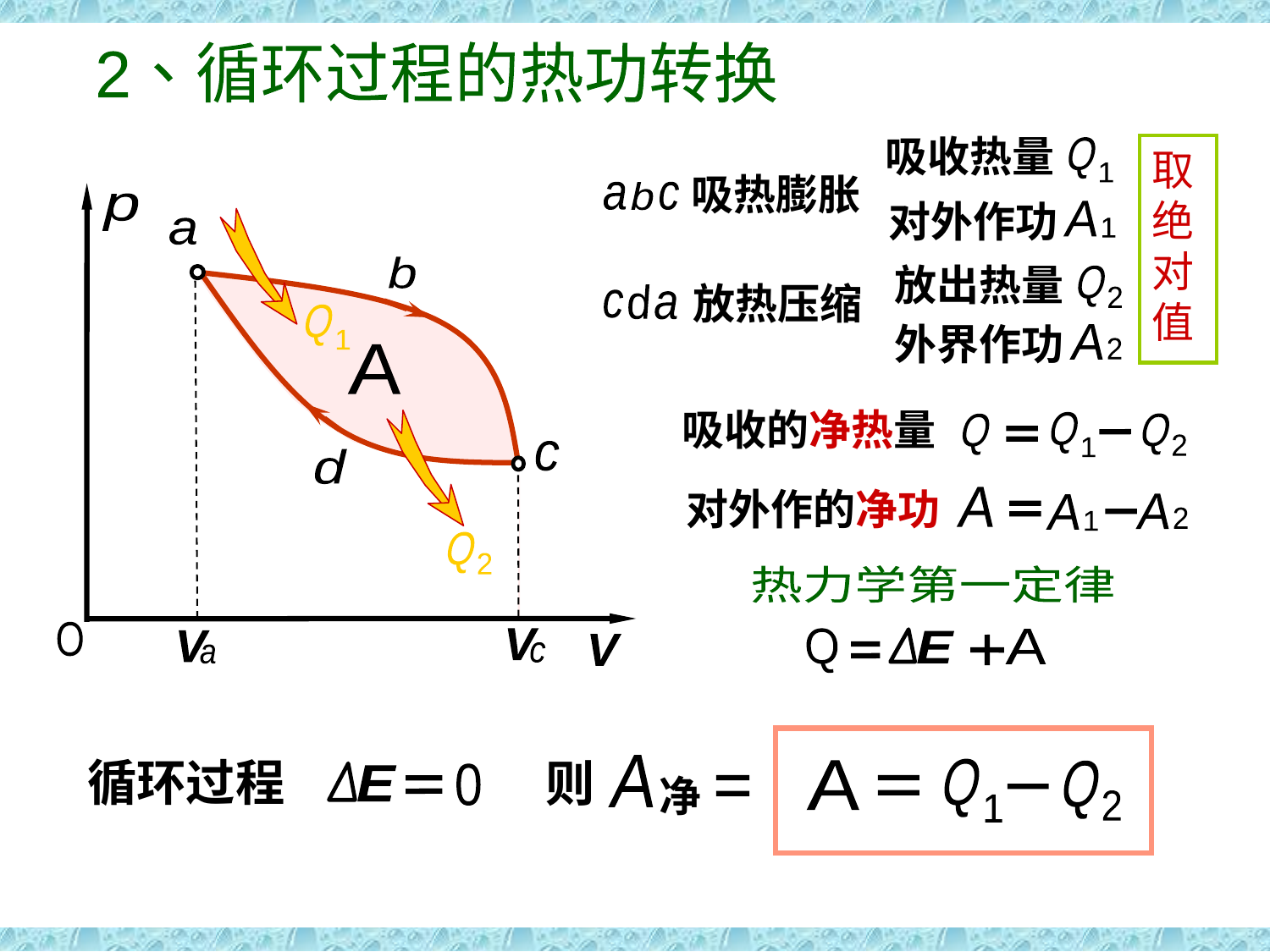

循环的功与热
2、循环过程的热功转换
吸收热量
Q
1

取绝对值
吸热膨胀
a
c
b

p

O
V
对外作功
A
1

Q
1
a
b

c

放出热量
Q
2

A
1

V
a

V
c
放热压缩
d
c
a

A
2

d
外界作功
A
2
A

吸收的净热量
Q
1
Q
2

Q

对外作的净功
A
A
2
A
1

Q
2
热力学第一定律
Q
A

E

循环过程

E
0

则
A
净
Q
1
Q
2

A